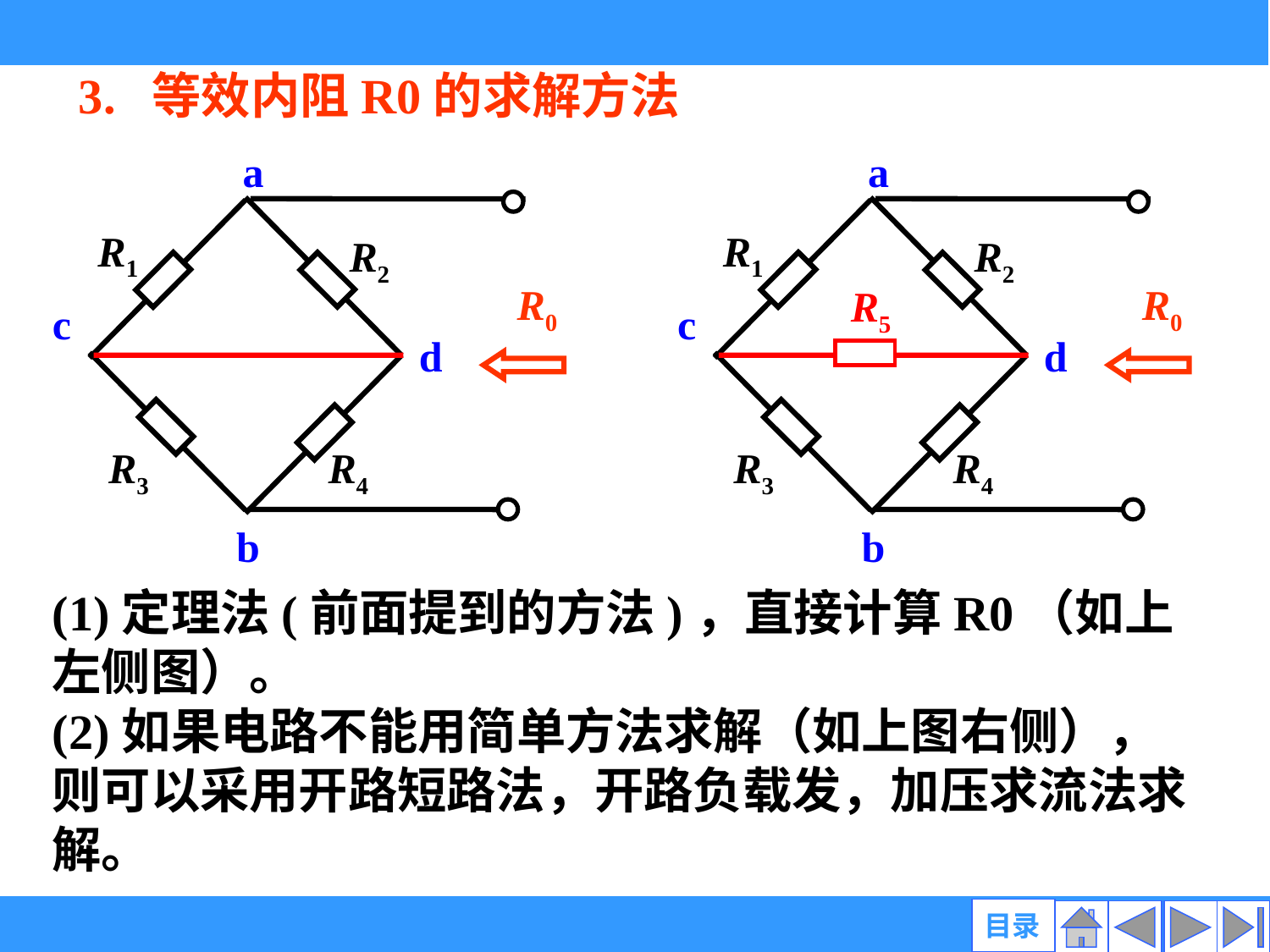

3.  等效内阻R0的求解方法
a

R1
R2

R0
c
d

R3
R4

b
a

R1
R2

R0
c
d

R3
R4

b
R5

(1)定理法(前面提到的方法)，直接计算R0（如上左侧图）。
(2)如果电路不能用简单方法求解（如上图右侧），则可以采用开路短路法，开路负载发，加压求流法求解。